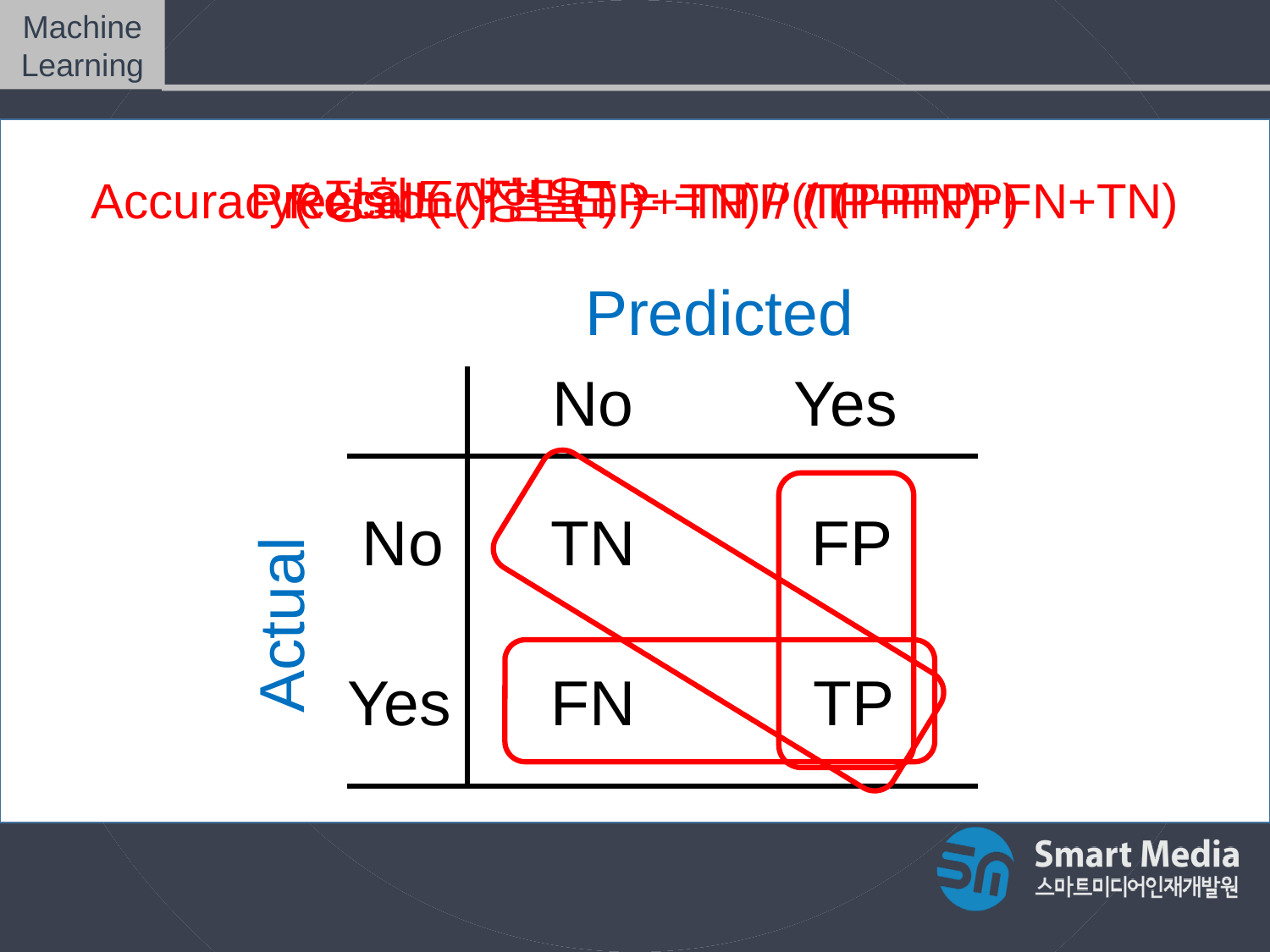

Machine Learning
Confusion Matrix

Recall(재현율) =  TP / (TP+FN)
Precision(정밀도)  =  TP / (TP+FP)
Accuracy(정확도)  =  (TP+TN) / (TP+FP+FN+TN)
Predicted
No
Yes
FP
No
TN
Actual
TP
FN
Yes